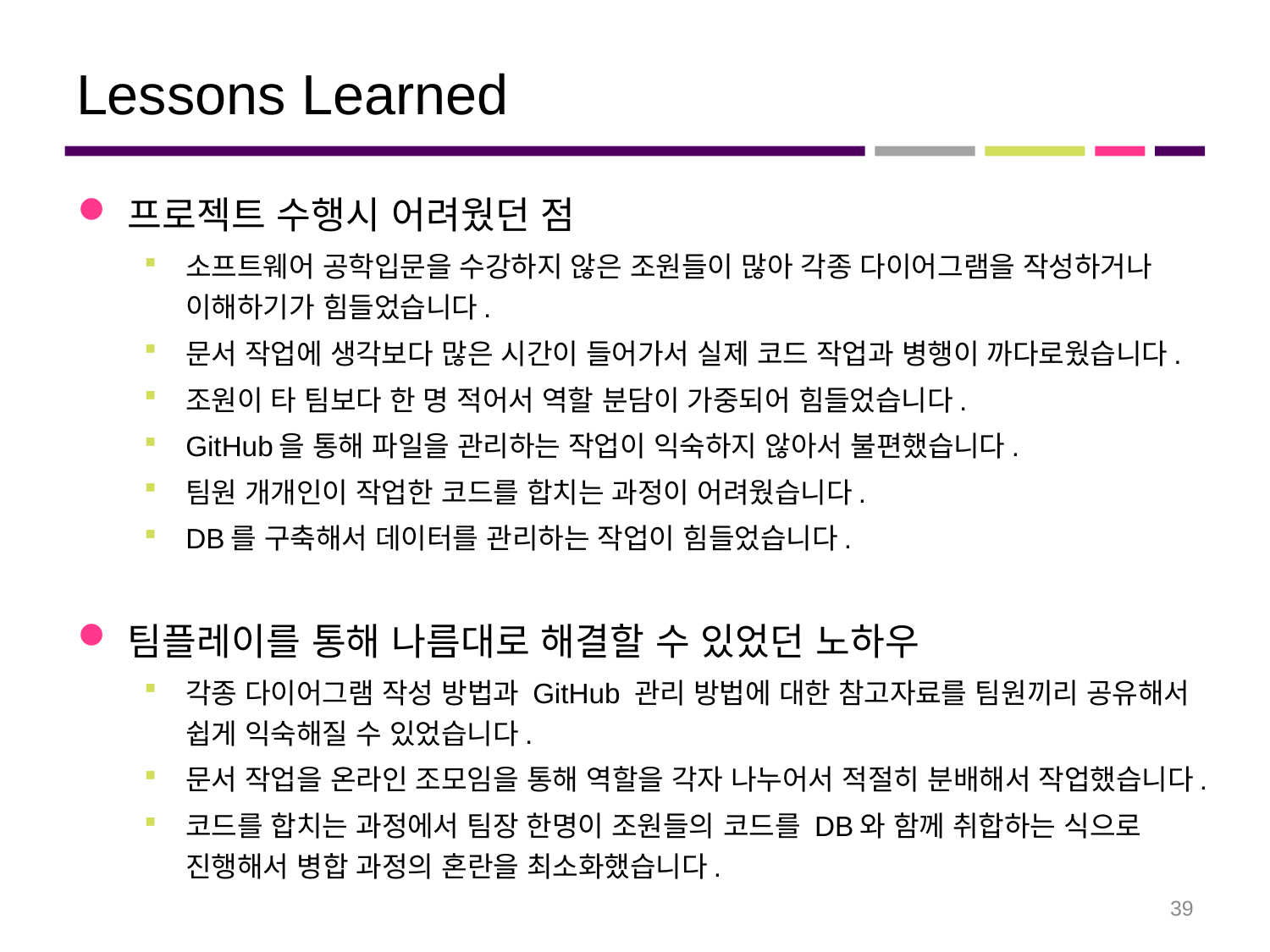

# Lessons Learned
프로젝트 수행시 어려웠던 점
소프트웨어 공학입문을 수강하지 않은 조원들이 많아 각종 다이어그램을 작성하거나 이해하기가 힘들었습니다.
문서 작업에 생각보다 많은 시간이 들어가서 실제 코드 작업과 병행이 까다로웠습니다.
조원이 타 팀보다 한 명 적어서 역할 분담이 가중되어 힘들었습니다.
GitHub을 통해 파일을 관리하는 작업이 익숙하지 않아서 불편했습니다.
팀원 개개인이 작업한 코드를 합치는 과정이 어려웠습니다.
DB를 구축해서 데이터를 관리하는 작업이 힘들었습니다.

팀플레이를 통해 나름대로 해결할 수 있었던 노하우
각종 다이어그램 작성 방법과 GitHub 관리 방법에 대한 참고자료를 팀원끼리 공유해서 쉽게 익숙해질 수 있었습니다.
문서 작업을 온라인 조모임을 통해 역할을 각자 나누어서 적절히 분배해서 작업했습니다.
코드를 합치는 과정에서 팀장 한명이 조원들의 코드를 DB와 함께 취합하는 식으로 진행해서 병합 과정의 혼란을 최소화했습니다.

39